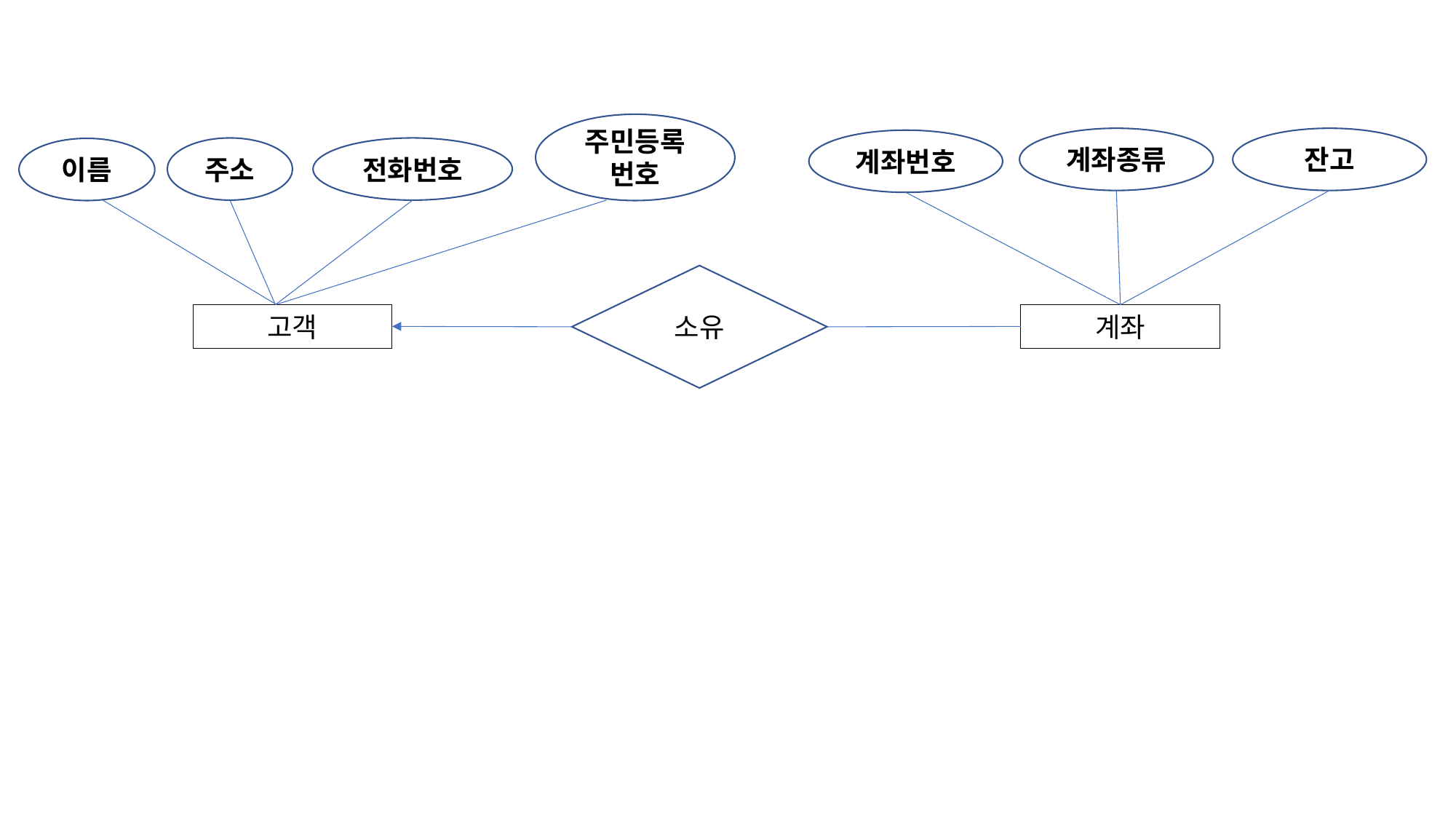

주민등록번호
계좌종류
잔고
계좌번호
주소
전화번호
이름
소유
고객
계좌